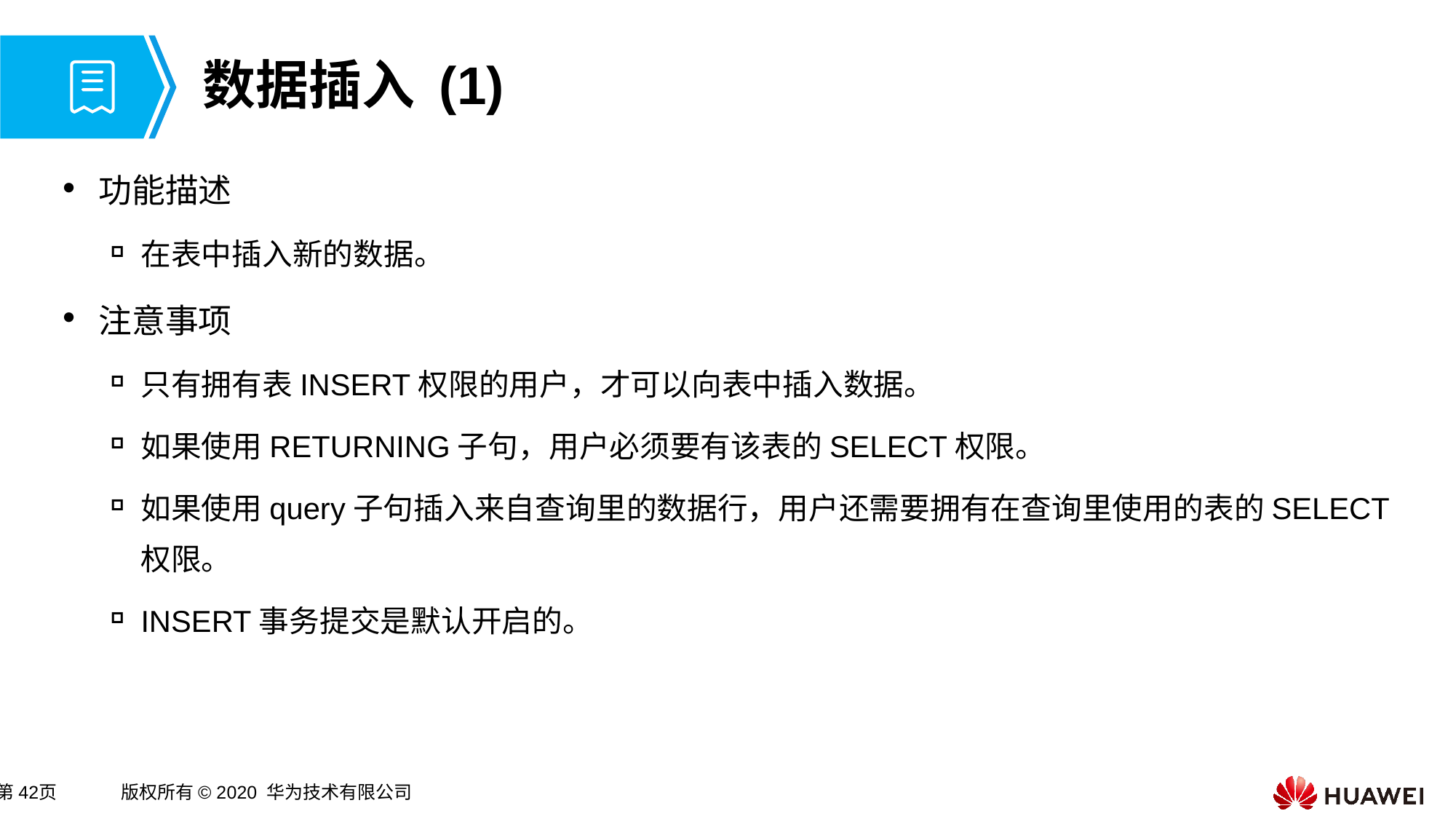

# 数据插入 (1)
功能描述
在表中插入新的数据。
注意事项
只有拥有表INSERT权限的用户，才可以向表中插入数据。
如果使用RETURNING子句，用户必须要有该表的SELECT权限。
如果使用query子句插入来自查询里的数据行，用户还需要拥有在查询里使用的表的SELECT权限。
INSERT事务提交是默认开启的。